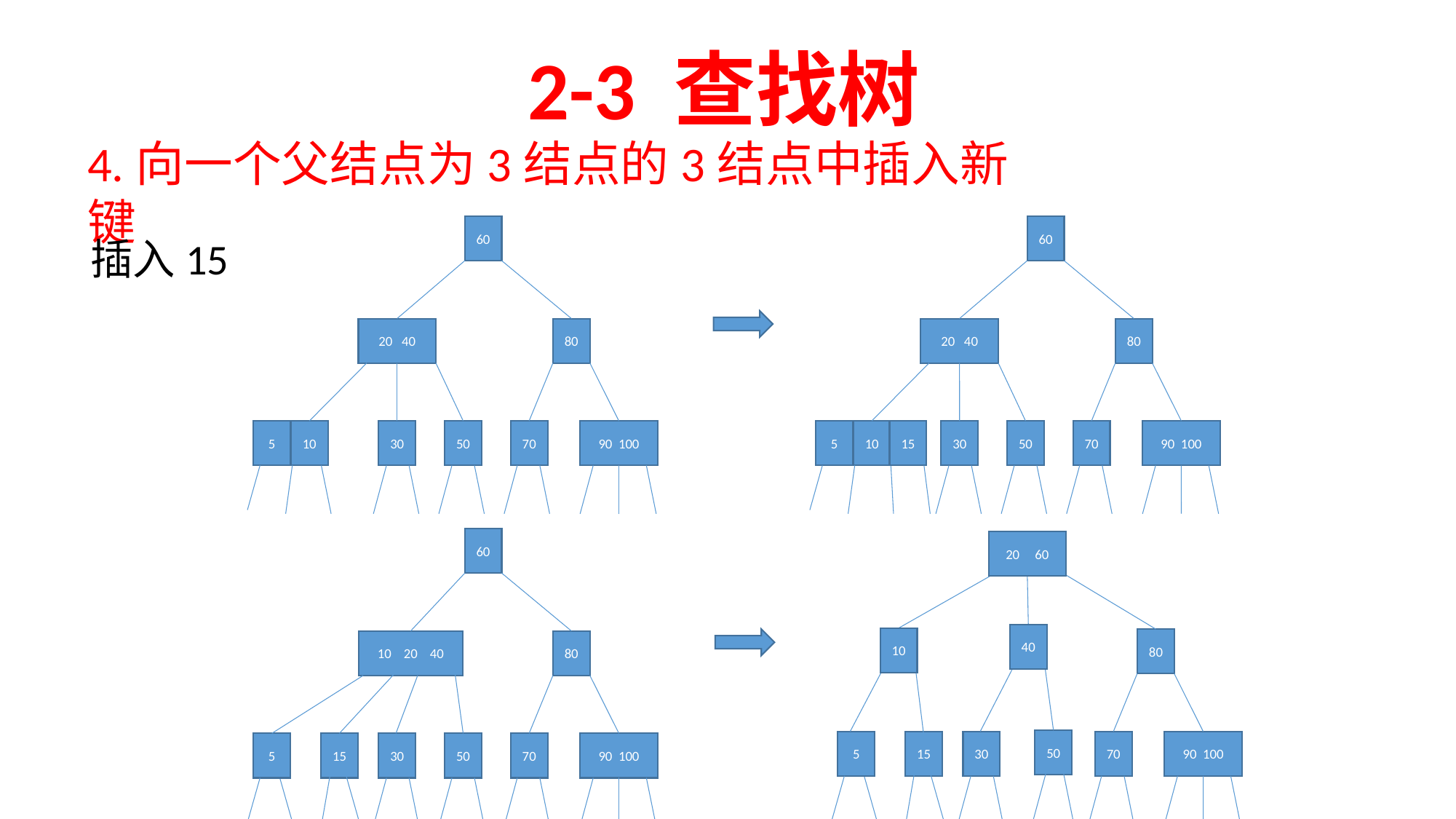

2-3 查找树
4.向一个父结点为3结点的3结点中插入新键
60
80
20   40
5
70
90  100
50
30
10
60
80
20   40
15
5
70
90  100
50
30
10
插入15

60
80
10    20    40
5
15
70
90  100
50
30
20     60
40
10
80
50
5
15
70
90  100
30